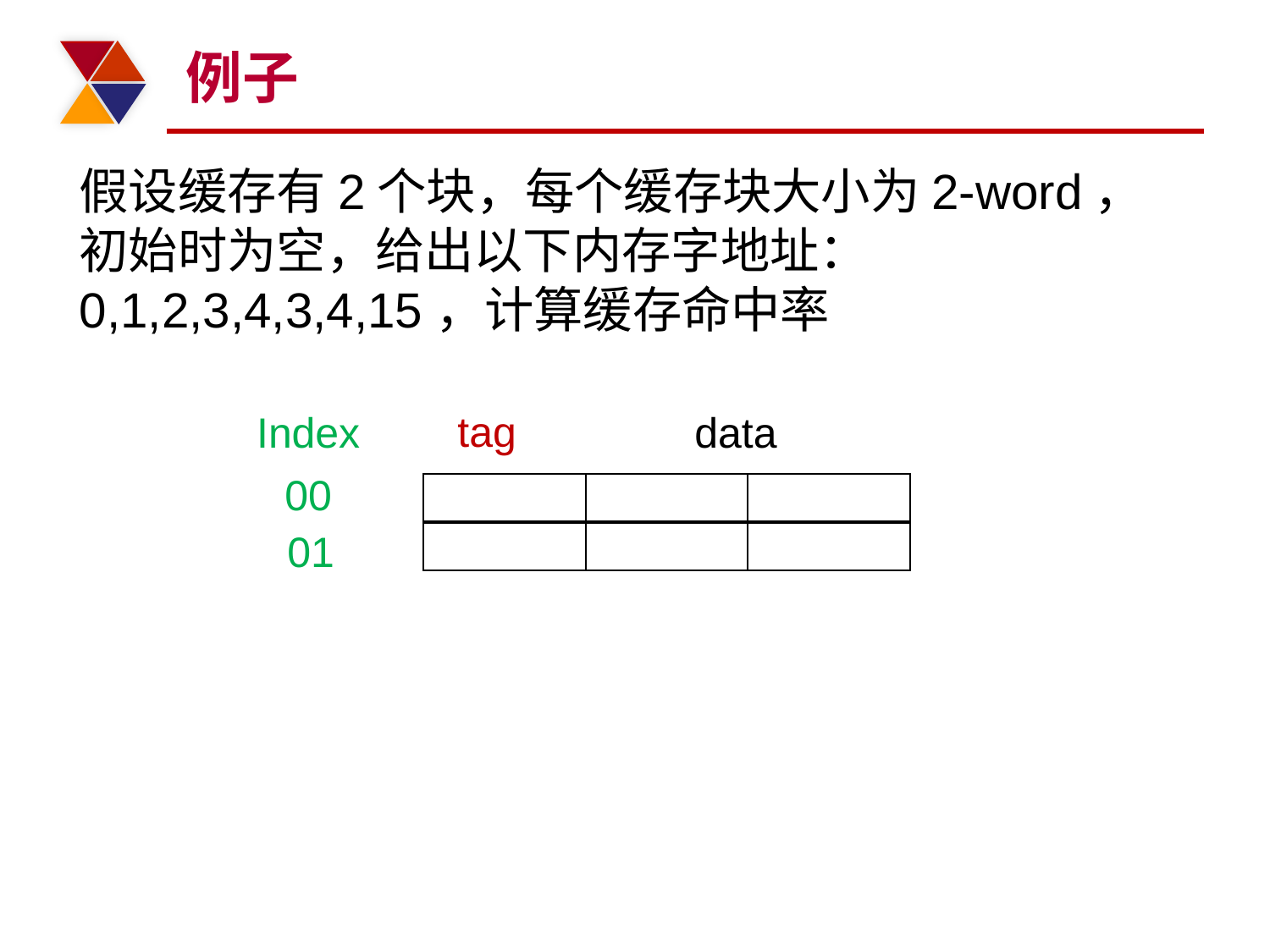

# 例子
假设缓存有2个块，每个缓存块大小为2-word，初始时为空，给出以下内存字地址：0,1,2,3,4,3,4,15，计算缓存命中率

tag
Index
data
00
|  |  |  |
| --- | --- | --- |
|  |  |  |
01